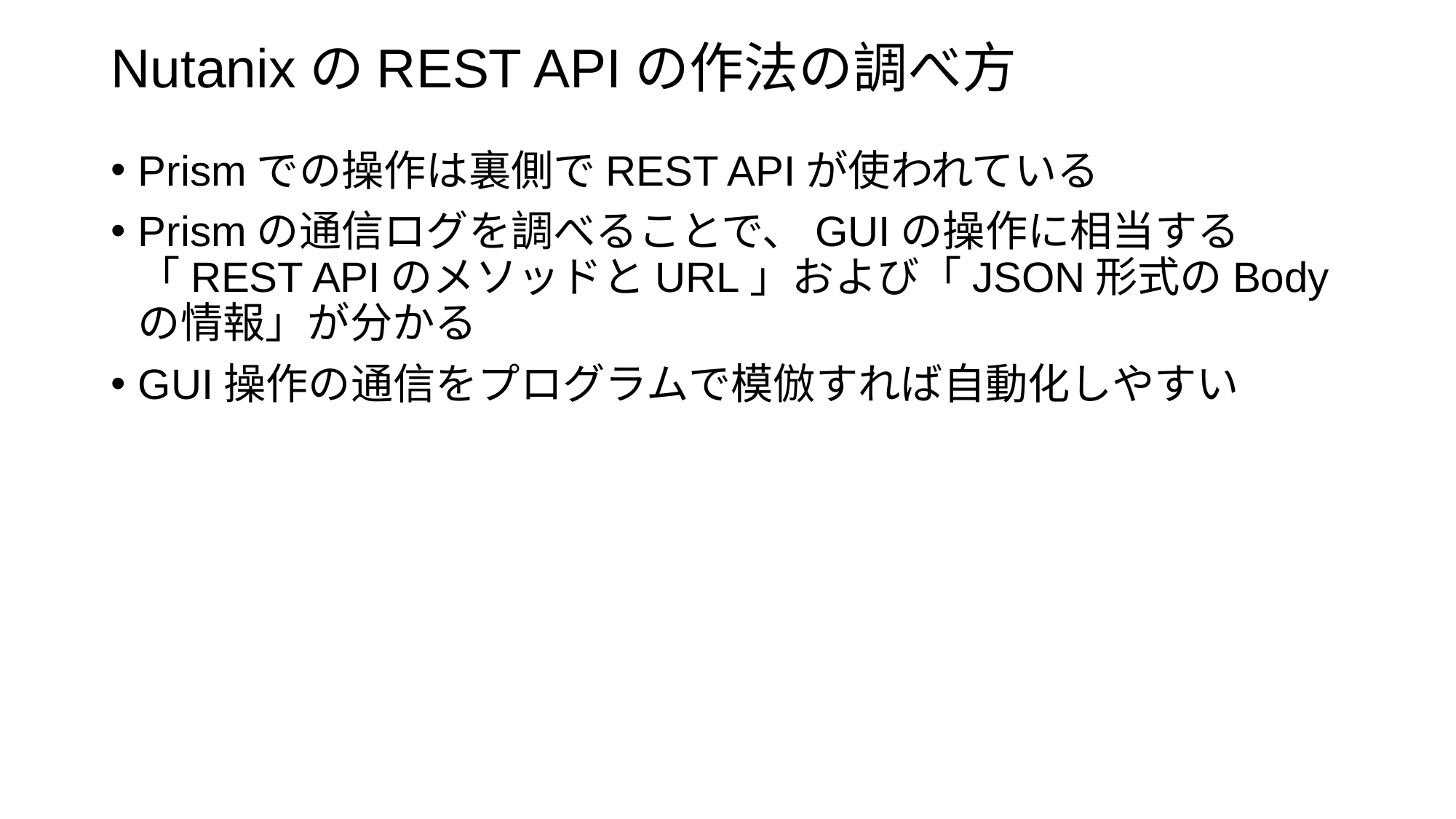

# NutanixのREST APIの作法の調べ方
Prismでの操作は裏側でREST APIが使われている
Prismの通信ログを調べることで、GUIの操作に相当する「REST APIのメソッドとURL」および「JSON形式のBodyの情報」が分かる
GUI操作の通信をプログラムで模倣すれば自動化しやすい